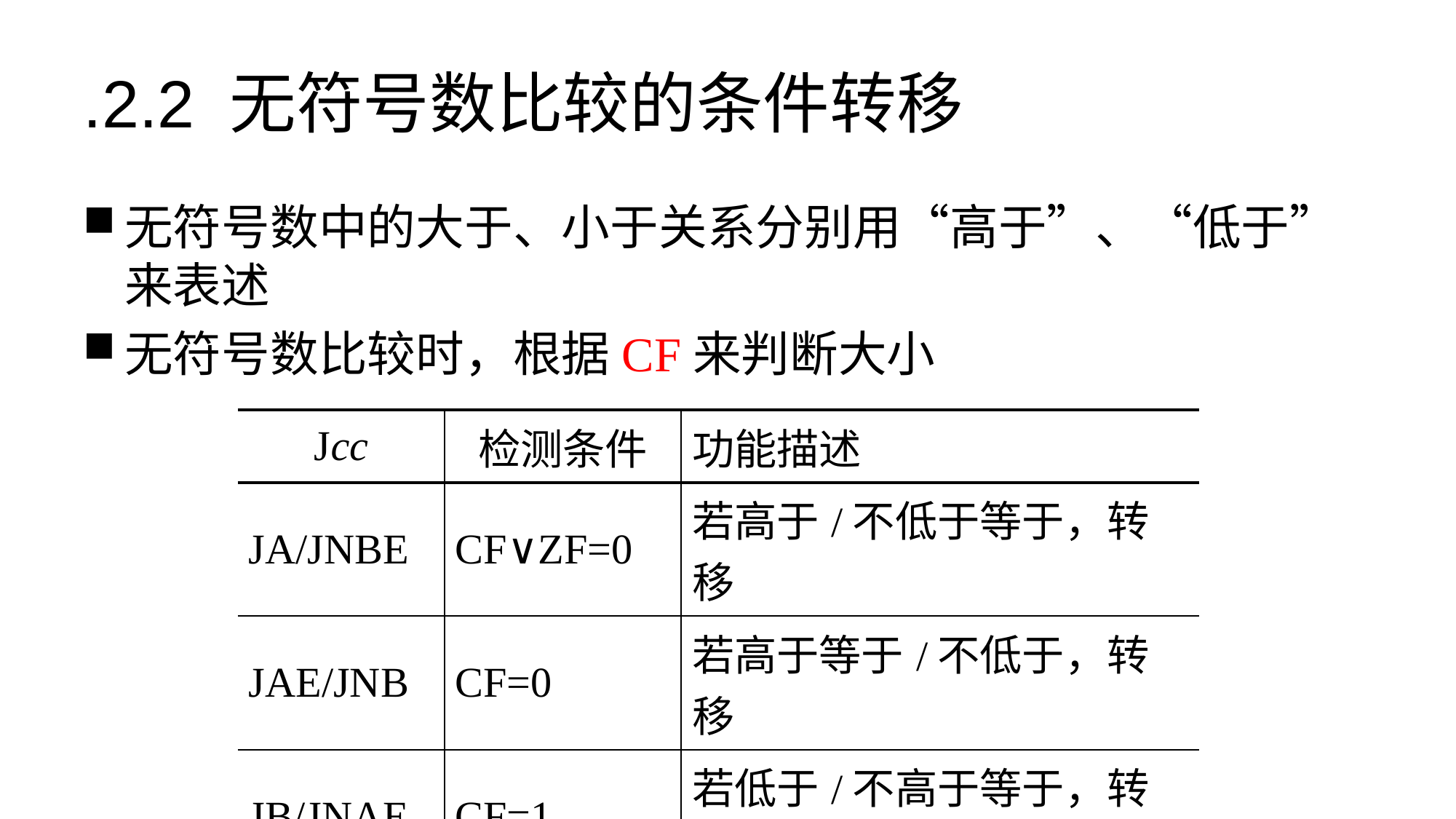

# .2.2 无符号数比较的条件转移
无符号数中的大于、小于关系分别用“高于”、“低于”来表述
无符号数比较时，根据CF来判断大小
| Jcc | 检测条件 | 功能描述 |
| --- | --- | --- |
| JA/JNBE | CF∨ZF=0 | 若高于/不低于等于，转移 |
| JAE/JNB | CF=0 | 若高于等于/不低于，转移 |
| JB/JNAE | CF=1 | 若低于/不高于等于，转移 |
| JBE/JNA | CF∨ZF=1 | 若低于等于/不高于，转移 |